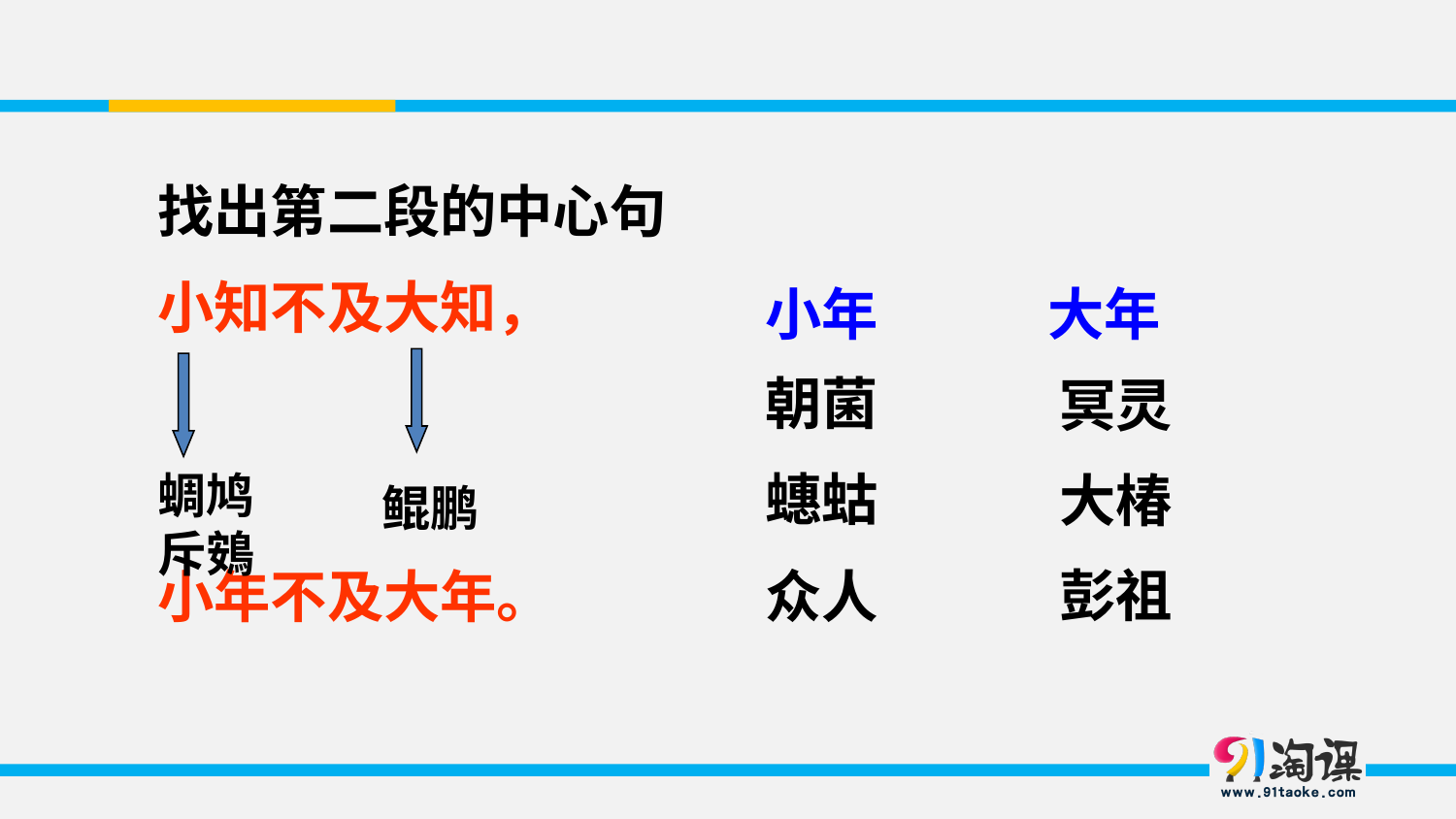

找出第二段的中心句
小知不及大知，

小年不及大年。
小年　　　大年

朝菌
蟪蛄
众人
冥灵

大椿

彭祖
蜩鸠
斥鴳
鲲鹏